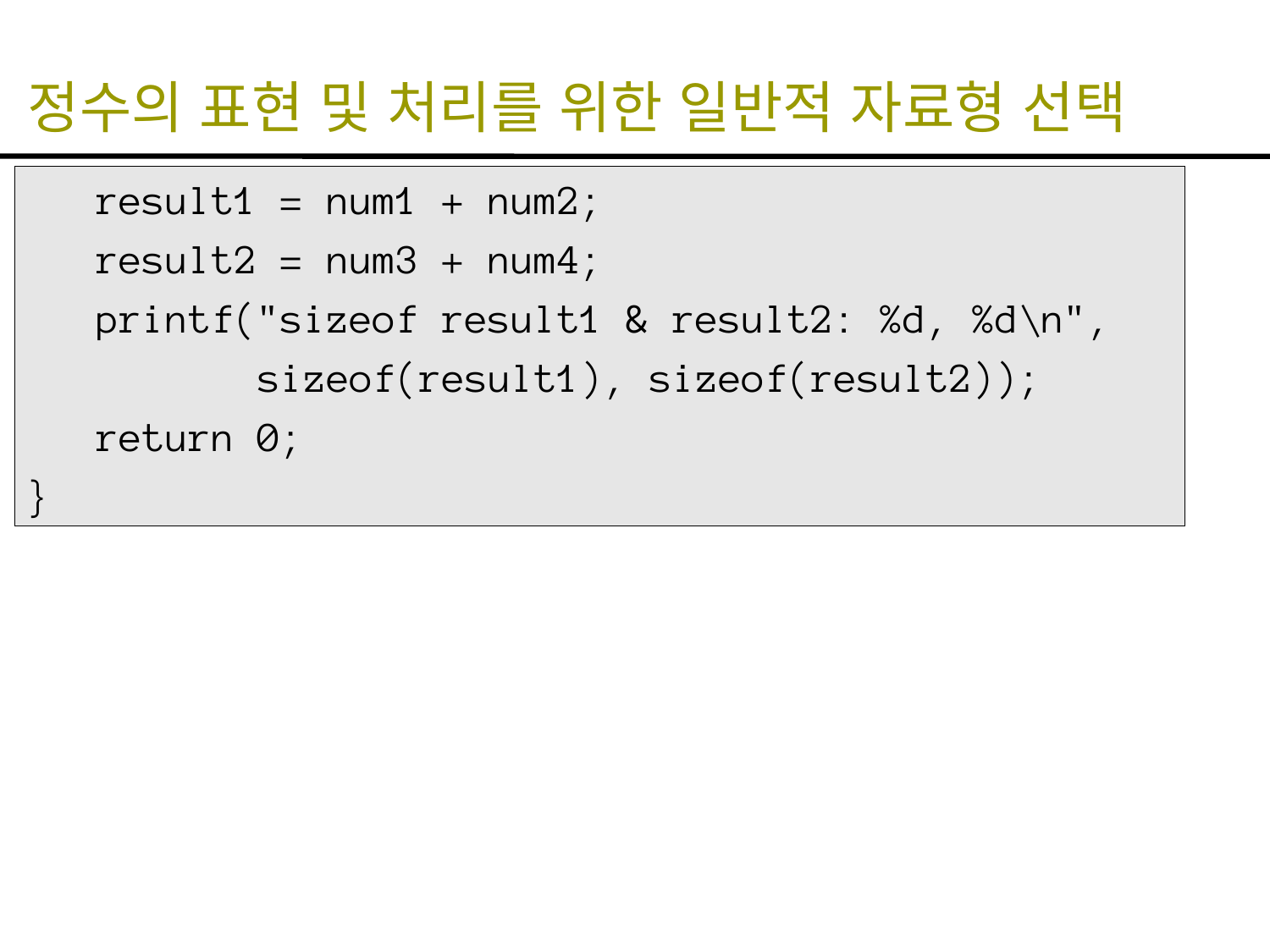

정수의 표현 및 처리를 위한 일반적 자료형 선택
#
   result1 = num1 + num2;
   result2 = num3 + num4;
   printf("sizeof result1 & result2: %d, %d\n",
          sizeof(result1), sizeof(result2));
   return 0;
}